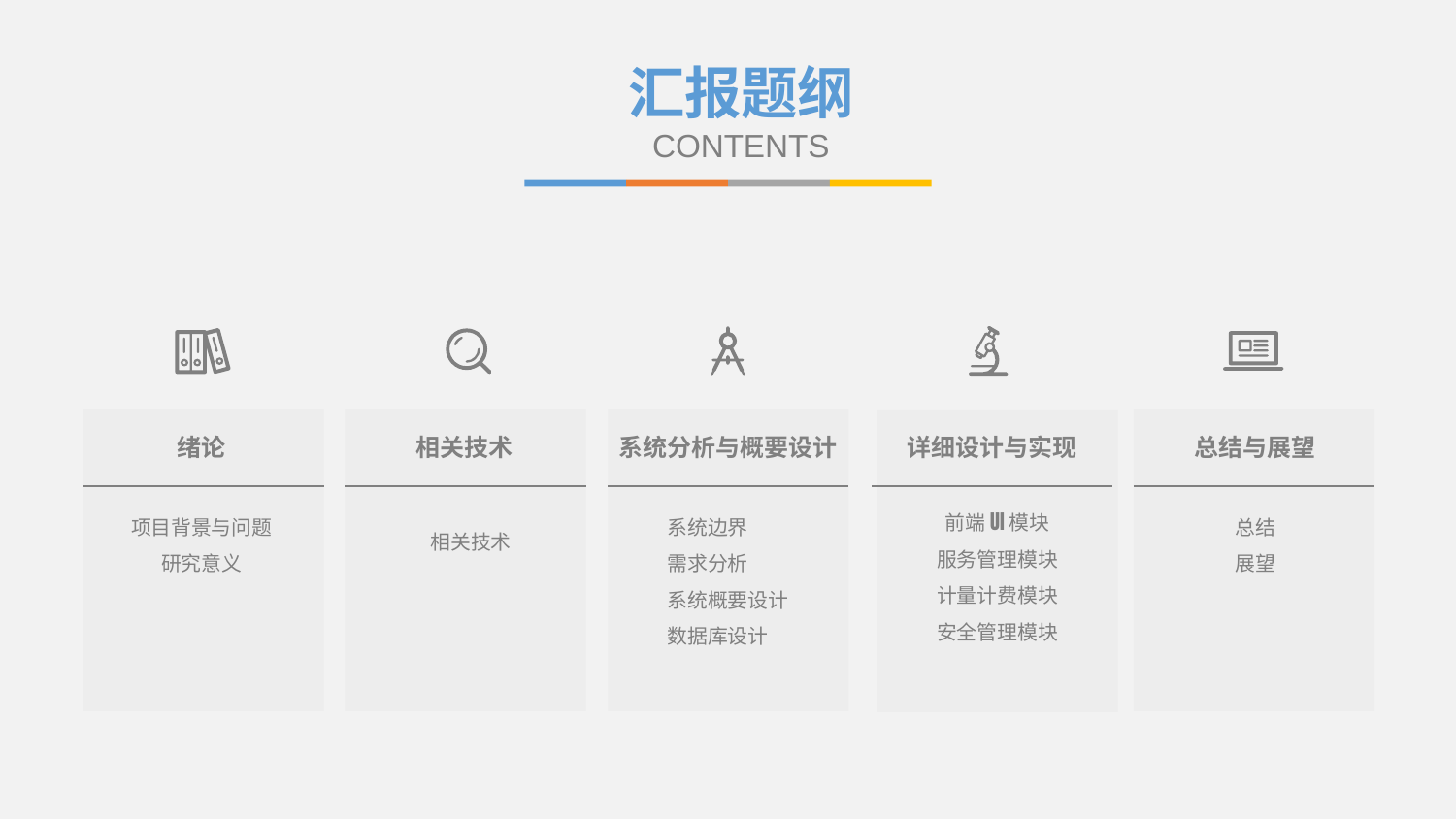

汇报题纲
CONTENTS

绪论
项目背景与问题
研究意义

系统分析与概要设计
系统边界
需求分析
系统概要设计
数据库设计

总结与展望
总结
展望

相关技术

详细设计与实现
前端UI模块
服务管理模块
计量计费模块
安全管理模块
相关技术